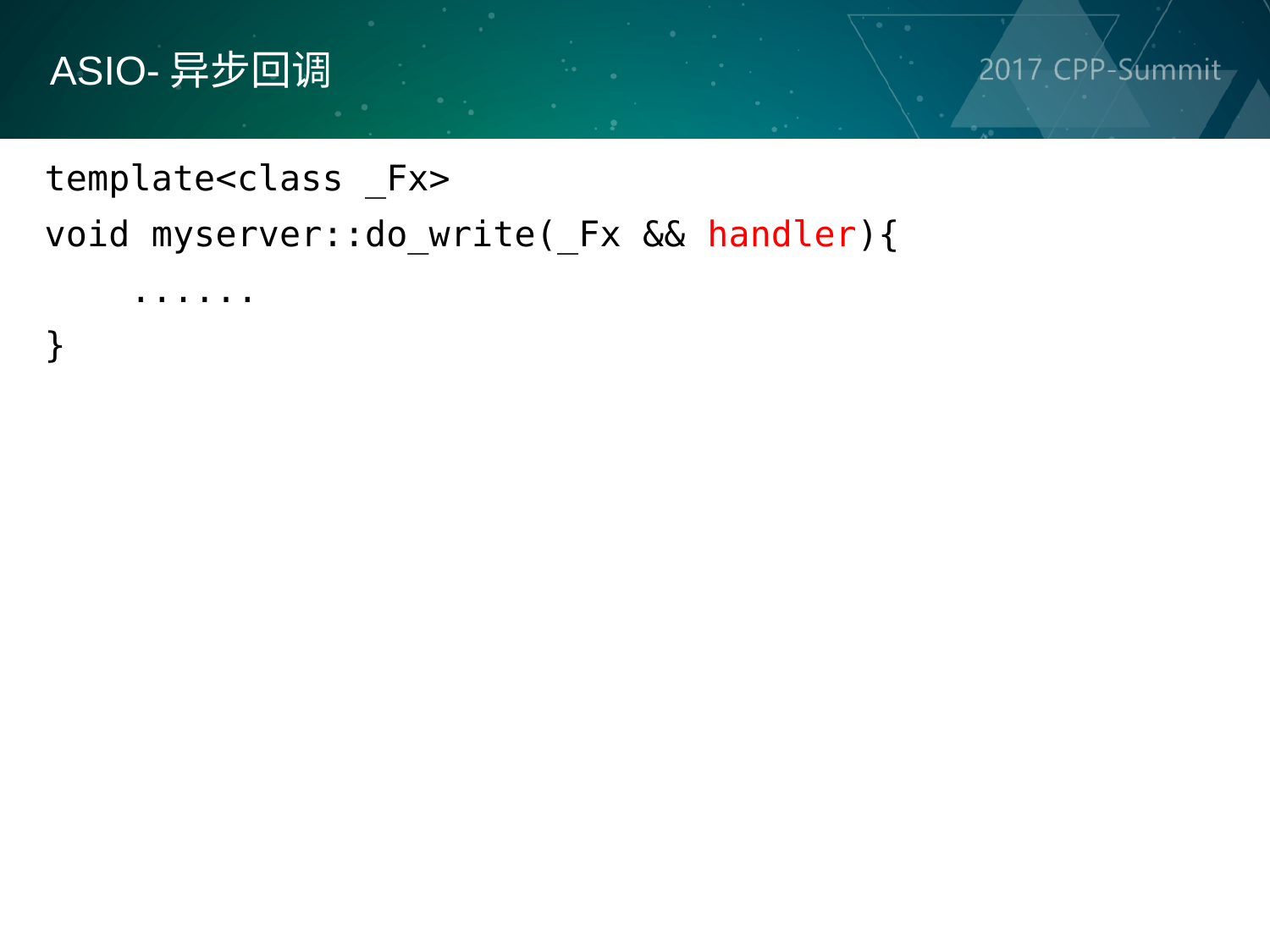

ASIO-异步回调
template<class _Fx>
void myserver::do_write(_Fx && handler){
    ......
}